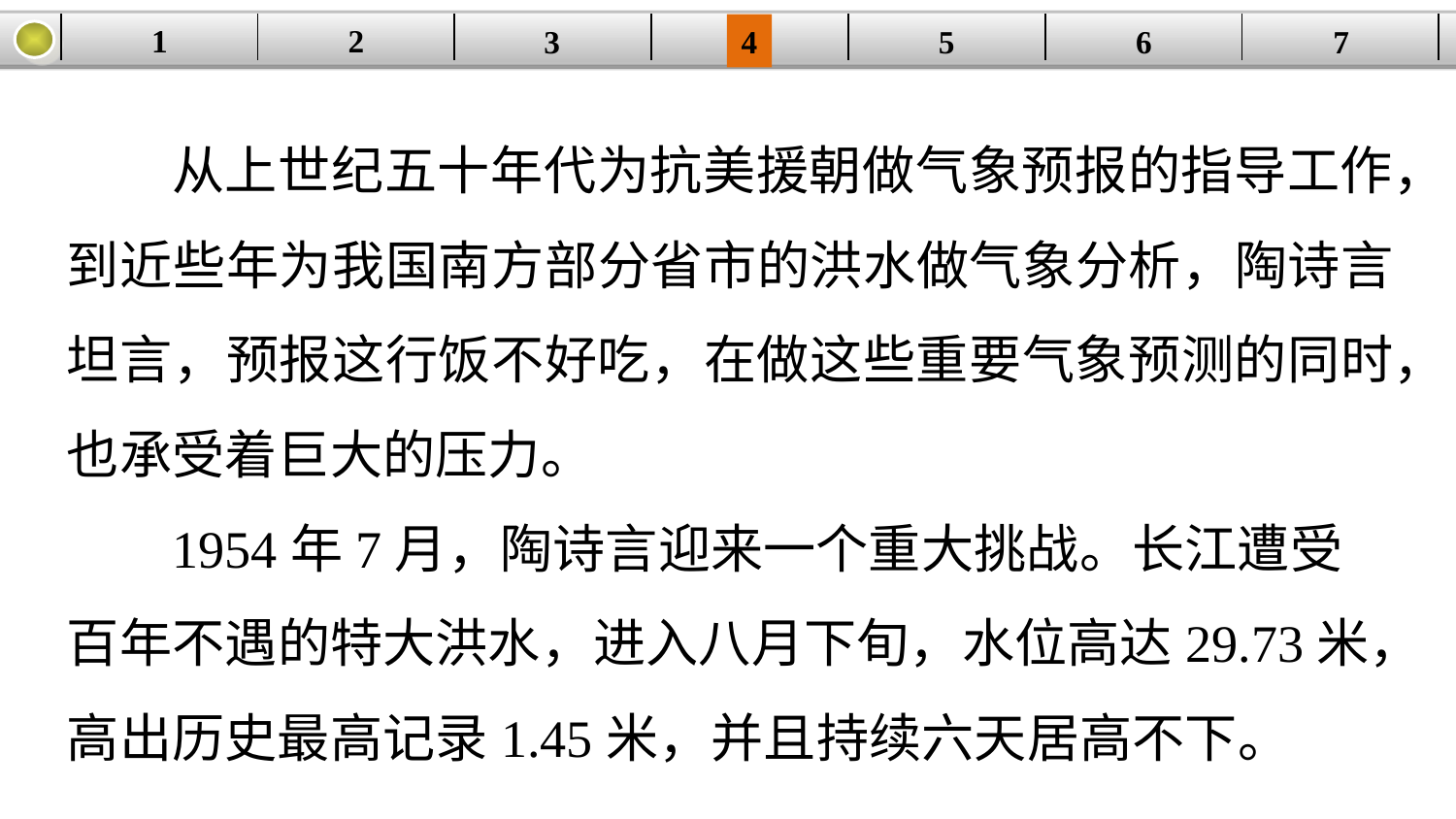

1
2
|  |  |  |  |  |  |  |
| --- | --- | --- | --- | --- | --- | --- |
3
4
5
6
7

从上世纪五十年代为抗美援朝做气象预报的指导工作，到近些年为我国南方部分省市的洪水做气象分析，陶诗言坦言，预报这行饭不好吃，在做这些重要气象预测的同时，也承受着巨大的压力。
1954年7月，陶诗言迎来一个重大挑战。长江遭受百年不遇的特大洪水，进入八月下旬，水位高达29.73米，高出历史最高记录1.45米，并且持续六天居高不下。